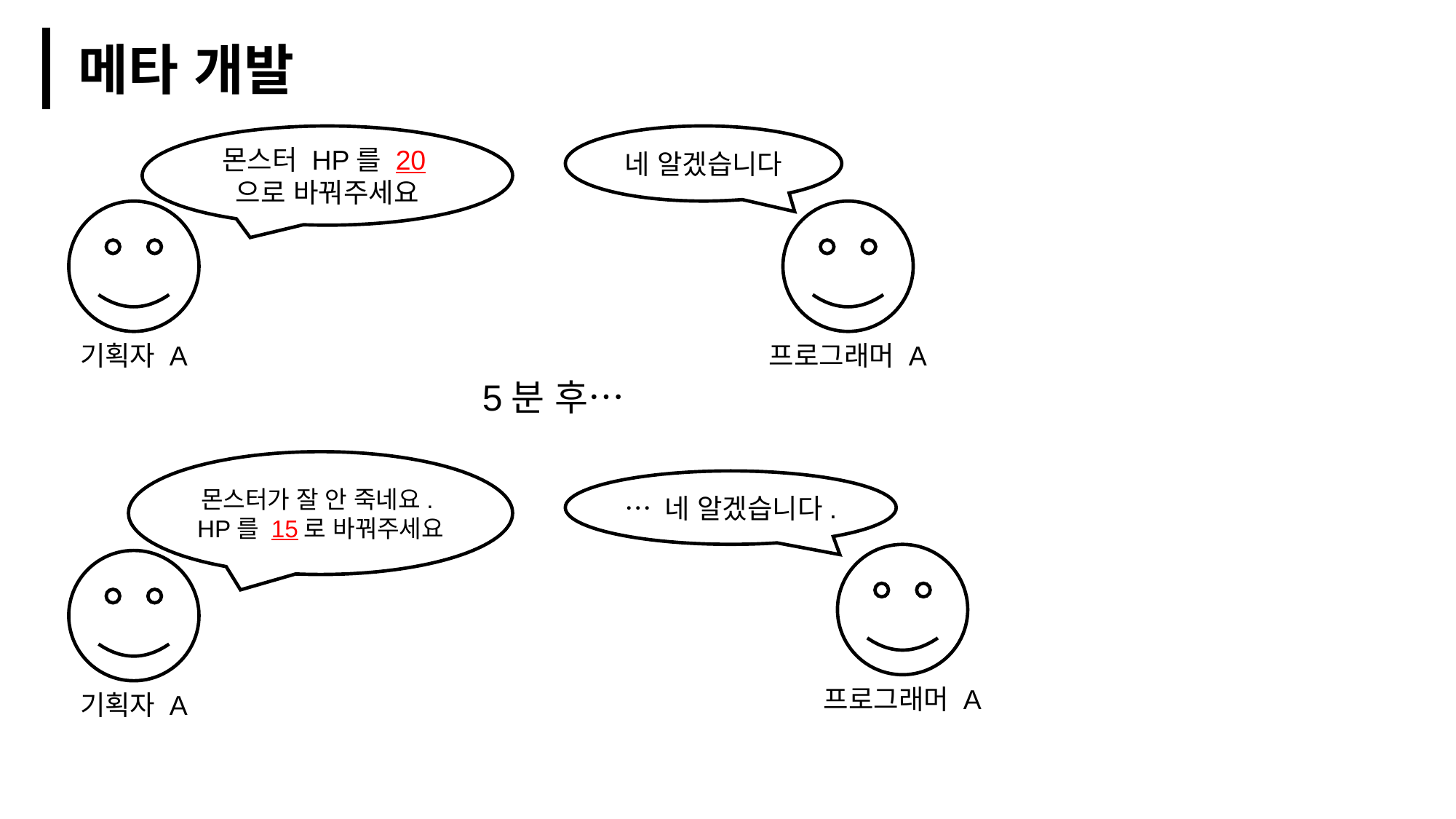

메타 개발
몬스터 HP를 20으로 바꿔주세요
네 알겠습니다

기획자 A

프로그래머 A
5분 후…
몬스터가 잘 안 죽네요.
HP를 15로 바꿔주세요
… 네 알겠습니다.

프로그래머 A

기획자 A